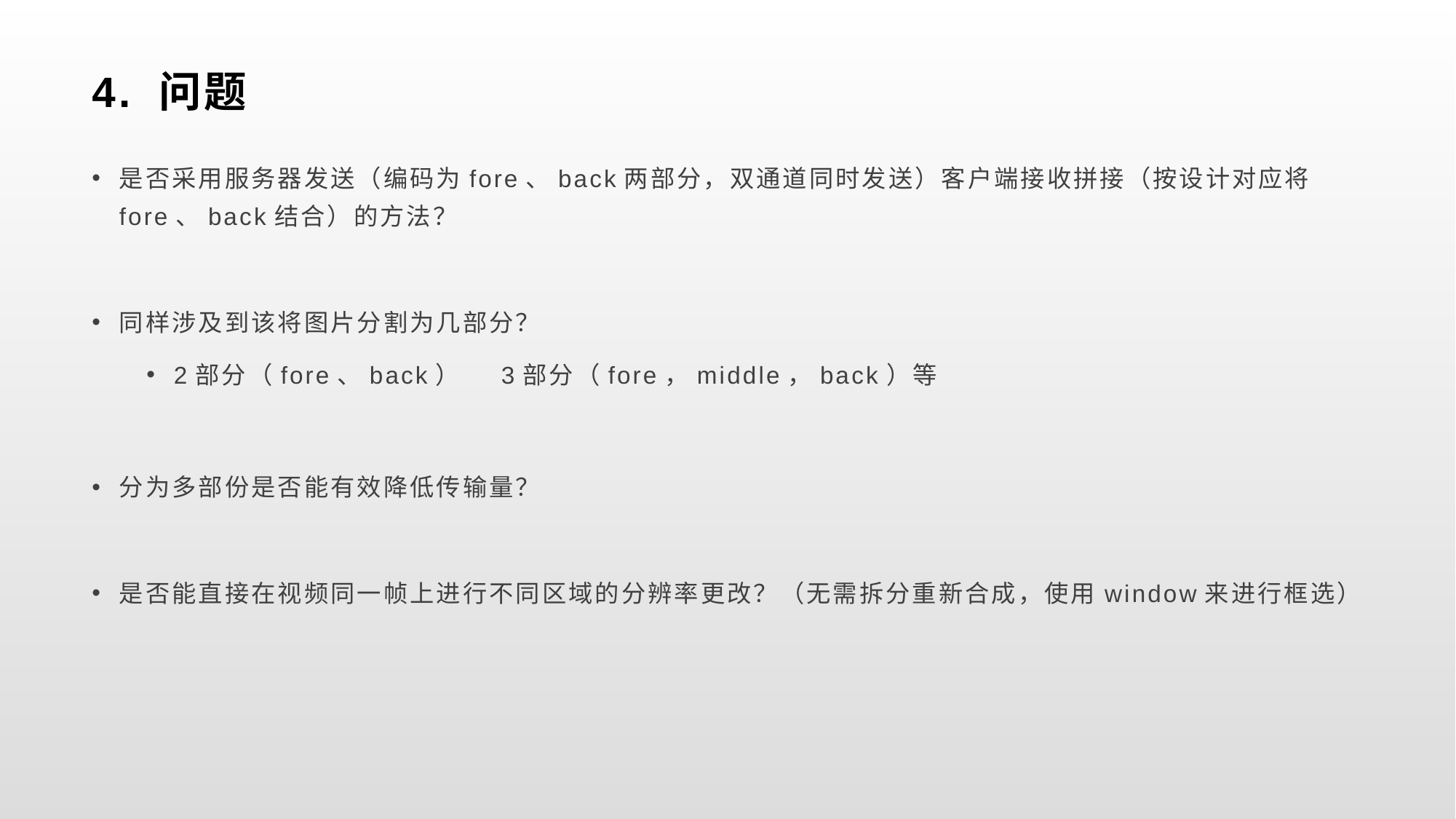

# 4. 问题
是否采用服务器发送（编码为fore、back两部分，双通道同时发送）客户端接收拼接（按设计对应将fore、back结合）的方法？

同样涉及到该将图片分割为几部分？
2部分（fore、back）	3部分（fore，middle，back）等

分为多部份是否能有效降低传输量？

是否能直接在视频同一帧上进行不同区域的分辨率更改？（无需拆分重新合成，使用window来进行框选）